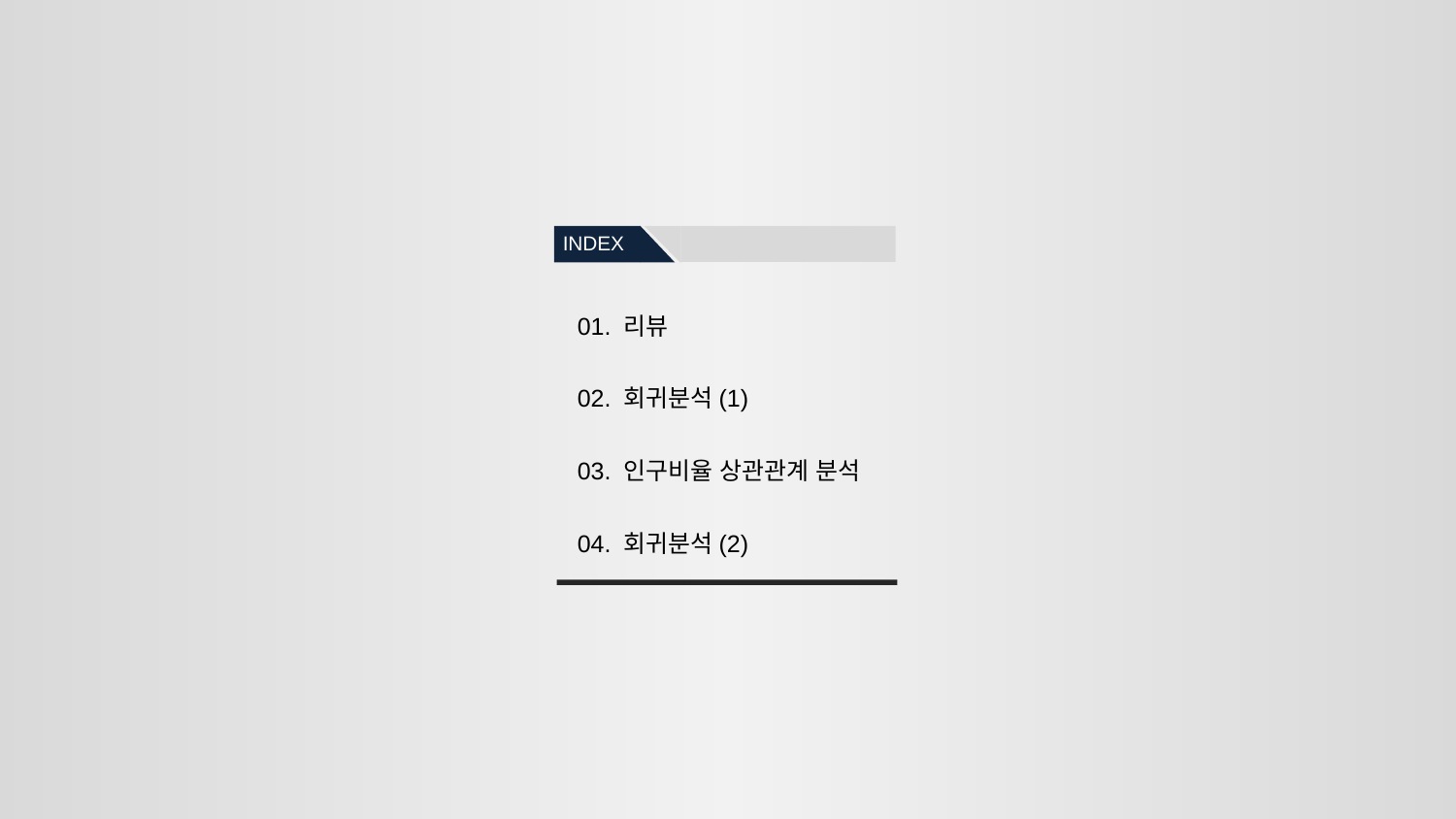

INDEX

01. 리뷰
02. 회귀분석(1)
03. 인구비율 상관관계 분석
04. 회귀분석(2)